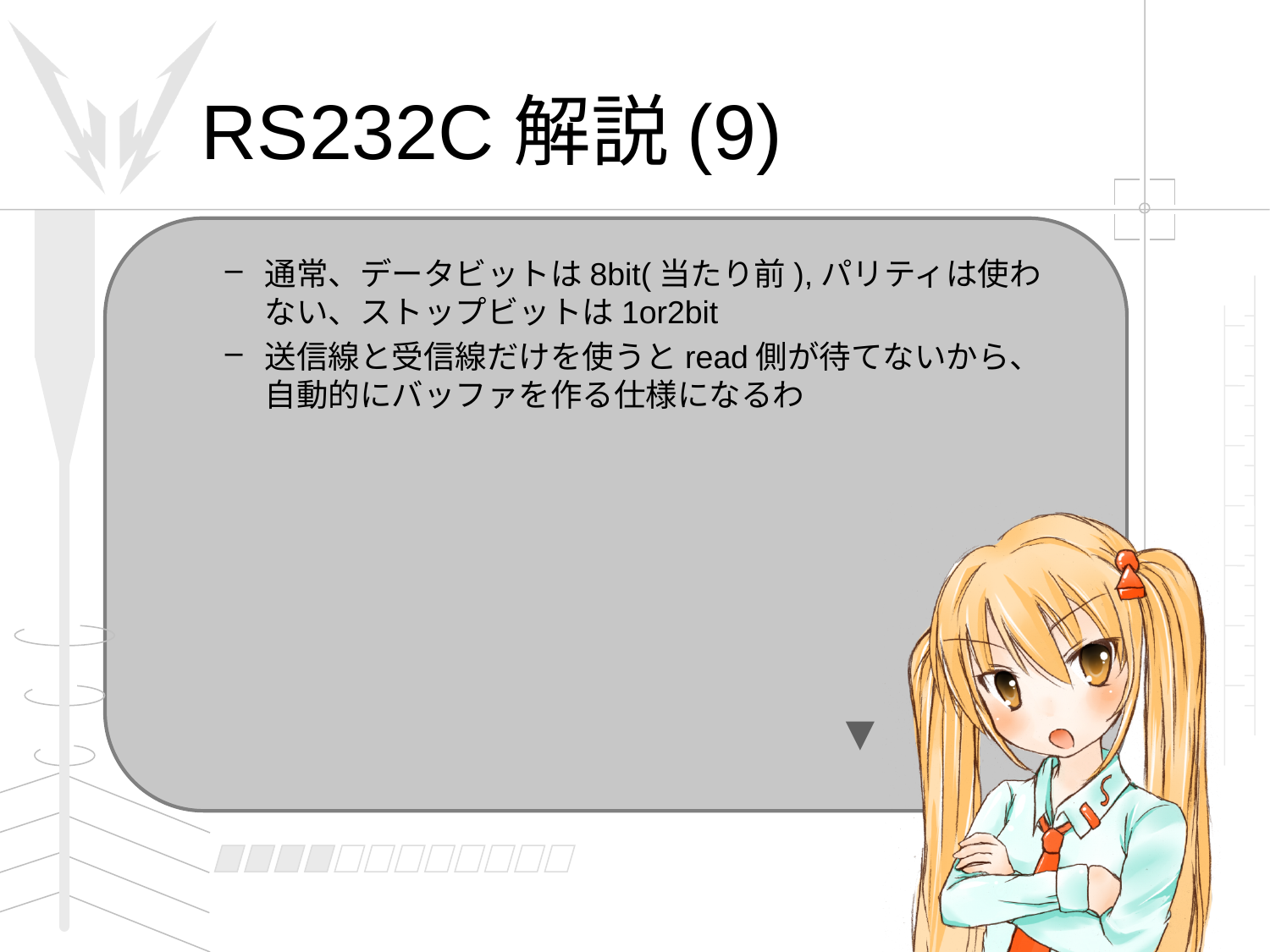

# RS232C解説(9)
通常、データビットは8bit(当たり前),パリティは使わない、ストップビットは1or2bit
送信線と受信線だけを使うとread側が待てないから、自動的にバッファを作る仕様になるわ